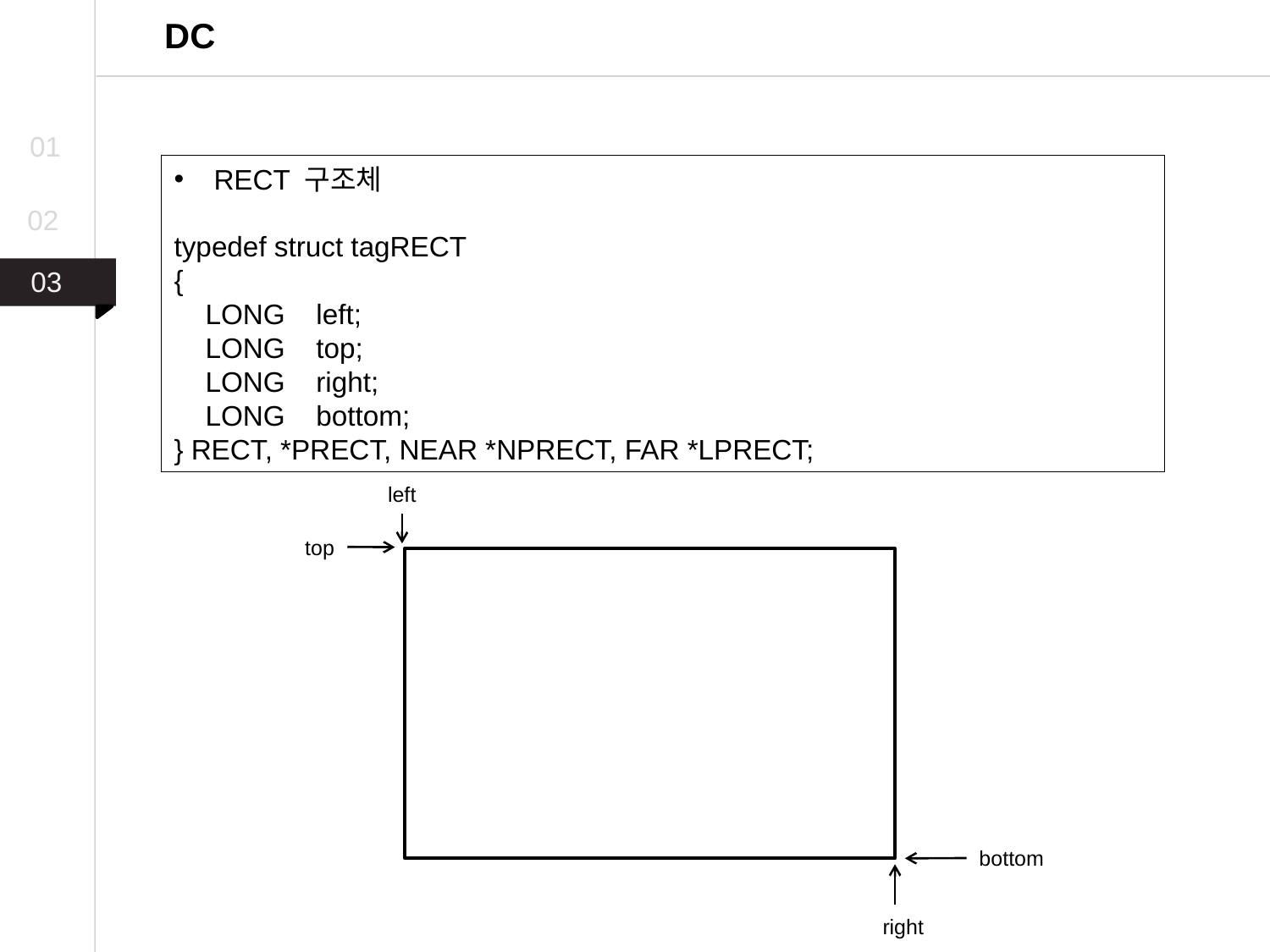

DC
01
RECT 구조체

typedef struct tagRECT
{
    LONG    left;
    LONG    top;
    LONG    right;
    LONG    bottom;
} RECT, *PRECT, NEAR *NPRECT, FAR *LPRECT;
02
03

03
02

left
top

bottom
right